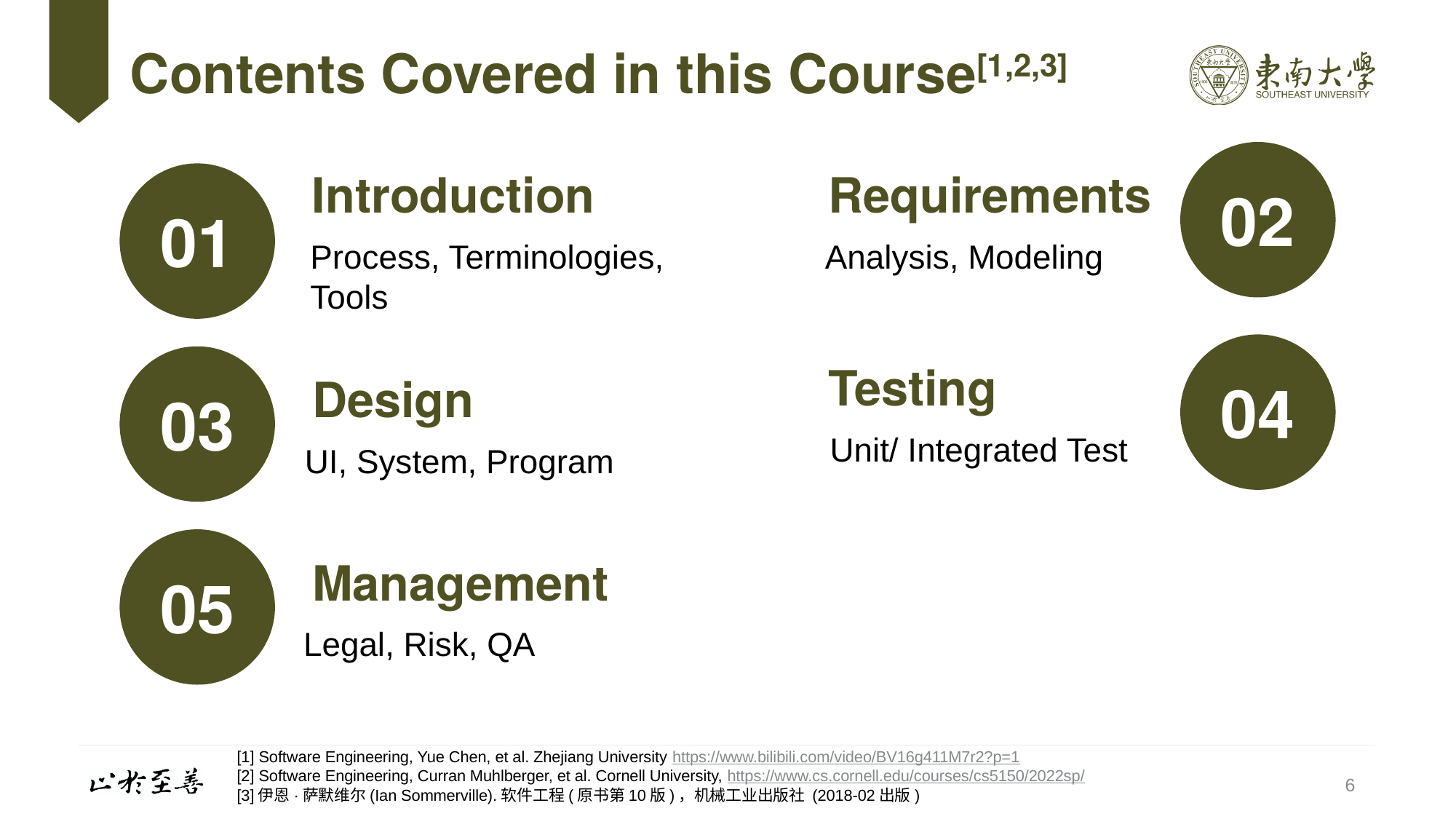

# Contents Covered in this Course[1,2,3]
Introduction
01
Process, Terminologies,
Tools
Requirements
02
Analysis, Modeling
Testing
04
Unit/ Integrated Test
03
Design
UI, System, Program
05
Management
Legal, Risk, QA

[1] Software Engineering, Yue Chen, et al. Zhejiang University https://www.bilibili.com/video/BV16g411M7r2?p=1
[2] Software Engineering, Curran Muhlberger, et al. Cornell University, https://www.cs.cornell.edu/courses/cs5150/2022sp/
[3]伊恩·萨默维尔(Ian Sommerville).软件工程(原书第10版)，机械工业出版社 (2018-02出版)

6